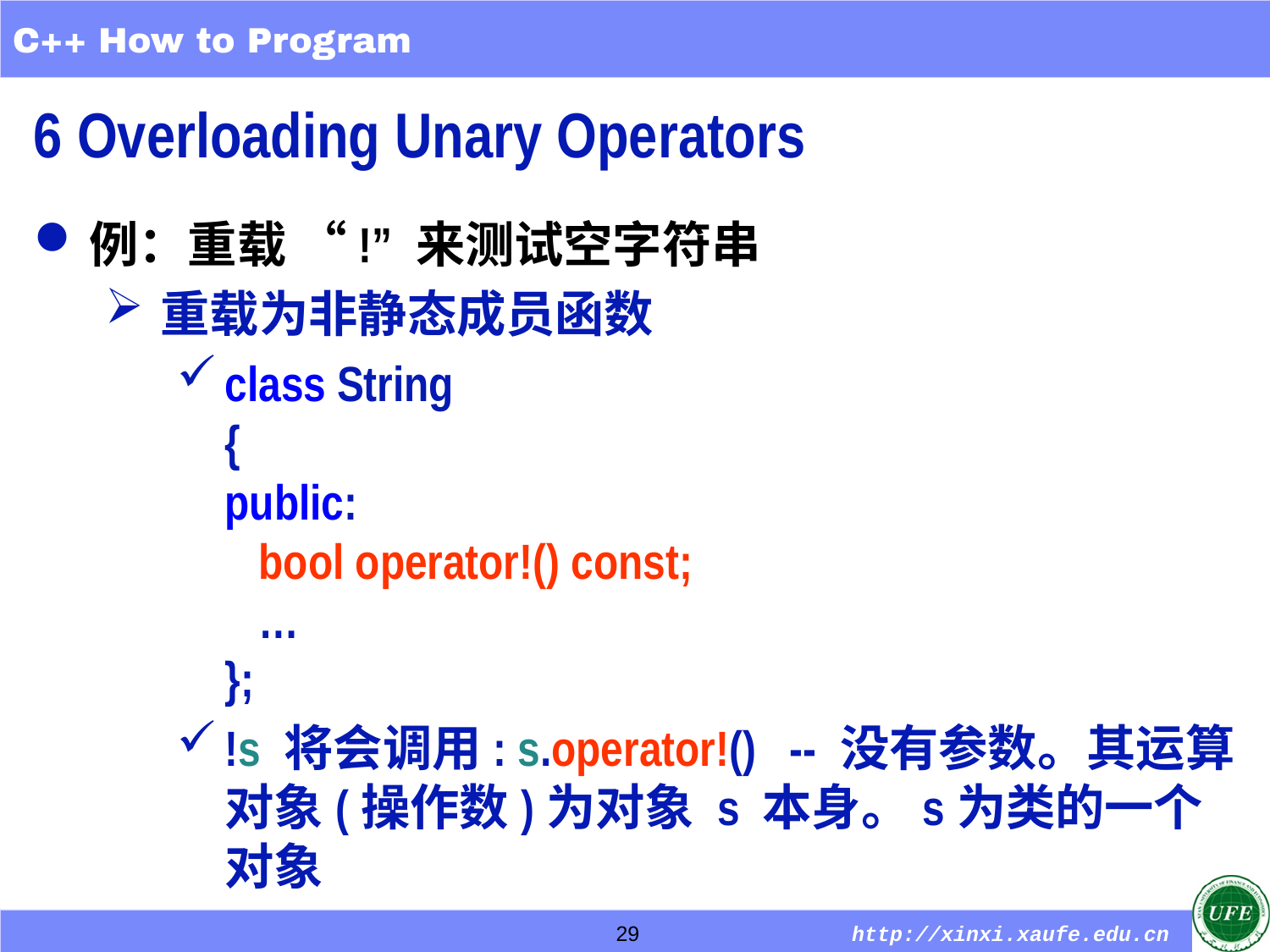

6 Overloading Unary Operators
例：重载 “!” 来测试空字符串
重载为非静态成员函数
class String
{
public:
   bool operator!() const;
   …
};
!s 将会调用: s.operator!()   -- 没有参数。其运算对象(操作数)为对象 s 本身。s为类的一个对象
29